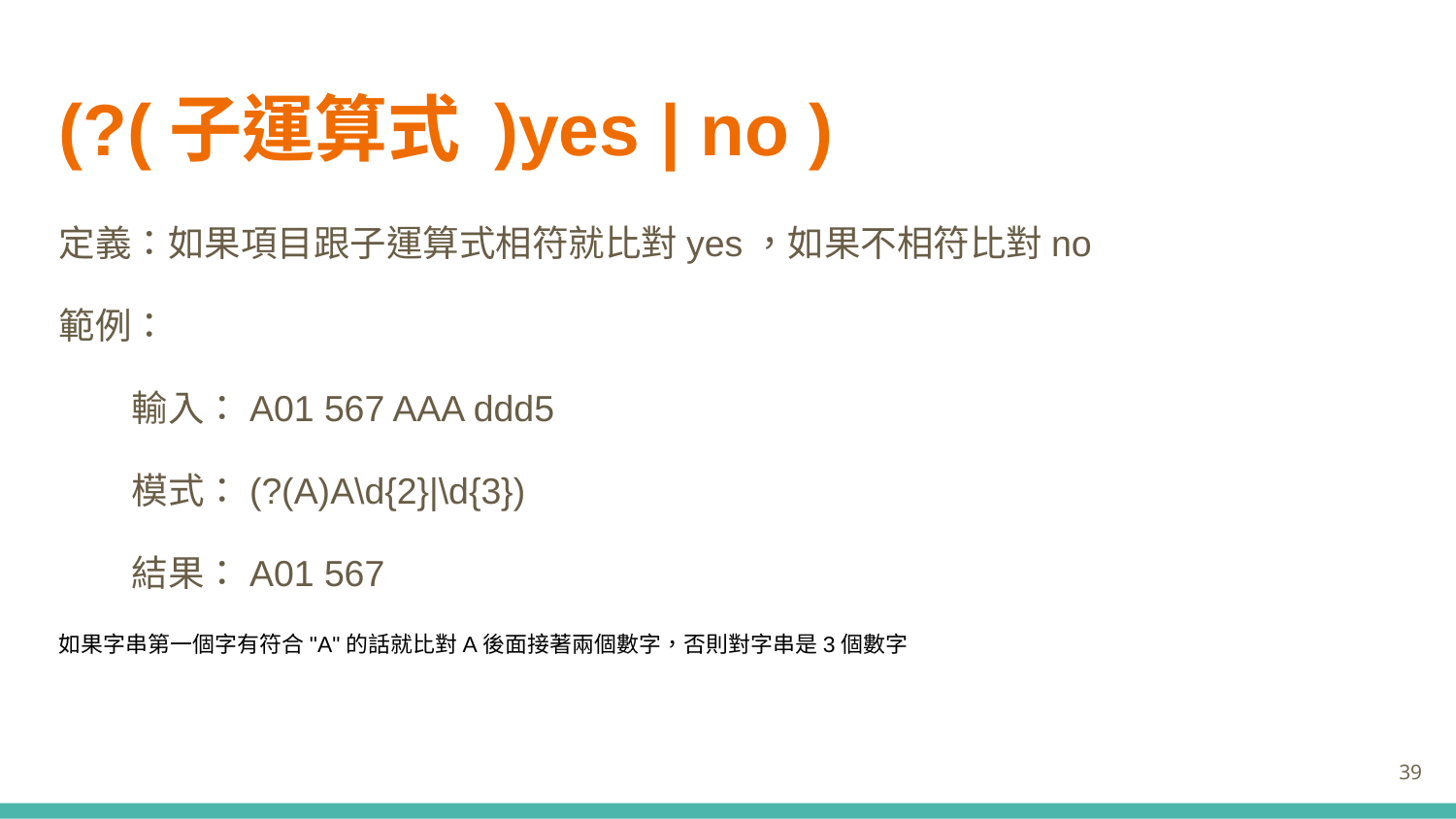

# (?(子運算式 )yes | no )
定義：如果項目跟子運算式相符就比對yes，如果不相符比對no
範例：
輸入：A01 567 AAA ddd5
模式：(?(A)A\d{2}|\d{3})
結果：A01 567
如果字串第一個字有符合"A"的話就比對A後面接著兩個數字，否則對字串是3個數字

39